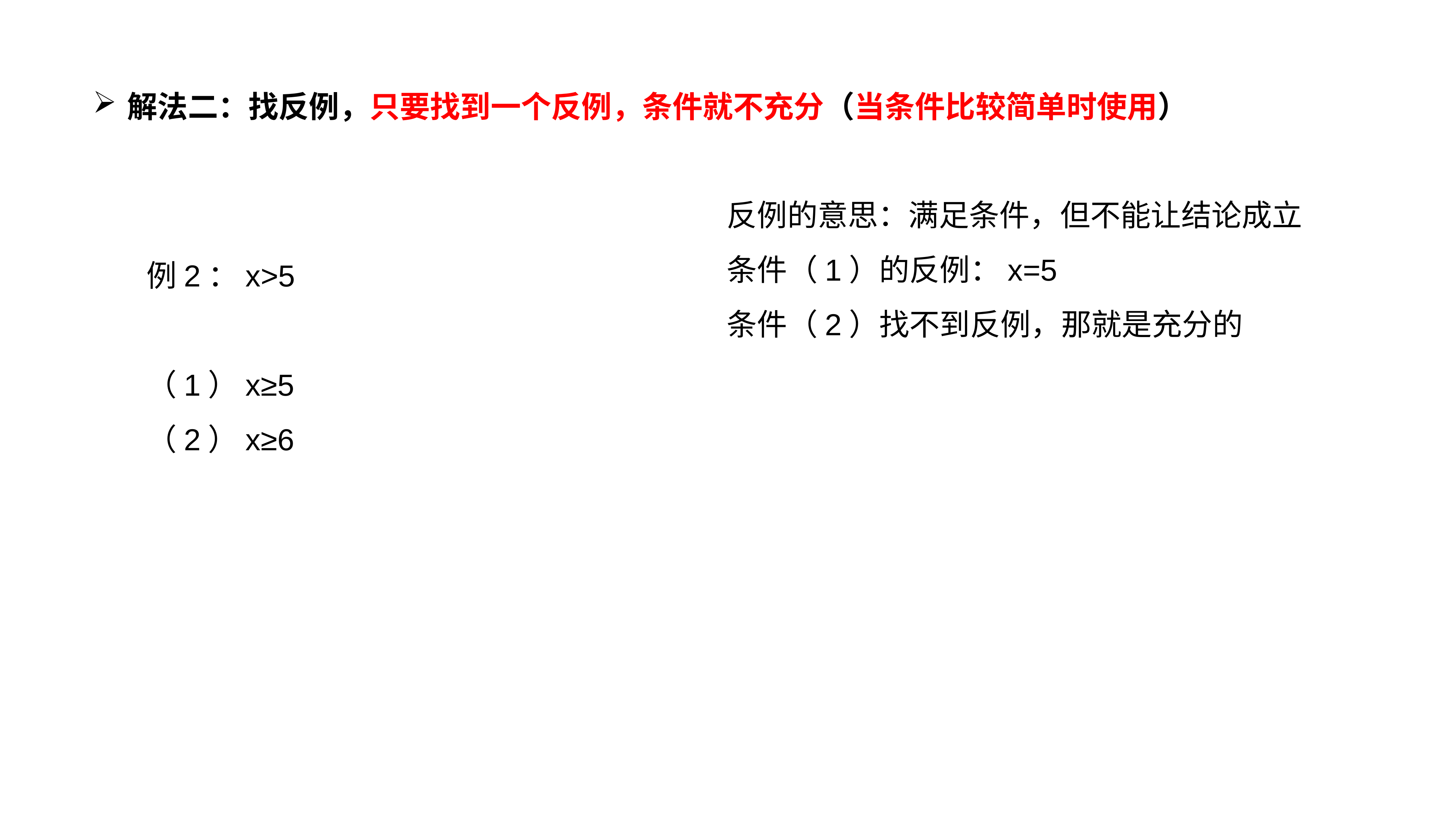

解法二：找反例，只要找到一个反例，条件就不充分（当条件比较简单时使用）
反例的意思：满足条件，但不能让结论成立
条件（1）的反例：x=5
条件（2）找不到反例，那就是充分的
例2：x>5

（1）x≥5
（2）x≥6